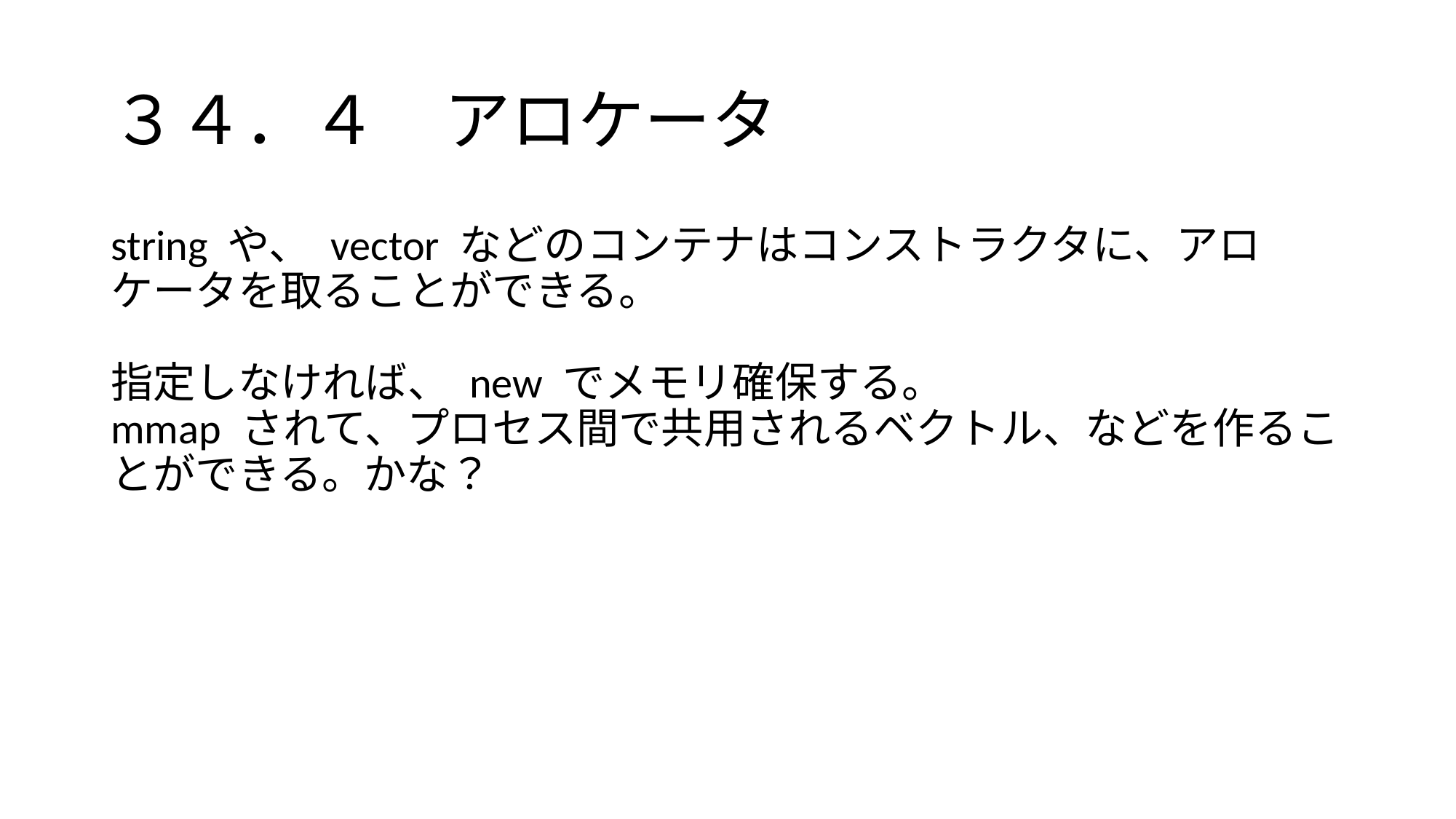

# ３４．４　アロケータ
string や、 vector などのコンテナはコンストラクタに、アロケータを取ることができる。
指定しなければ、 new でメモリ確保する。
mmap されて、プロセス間で共用されるベクトル、などを作ることができる。かな？